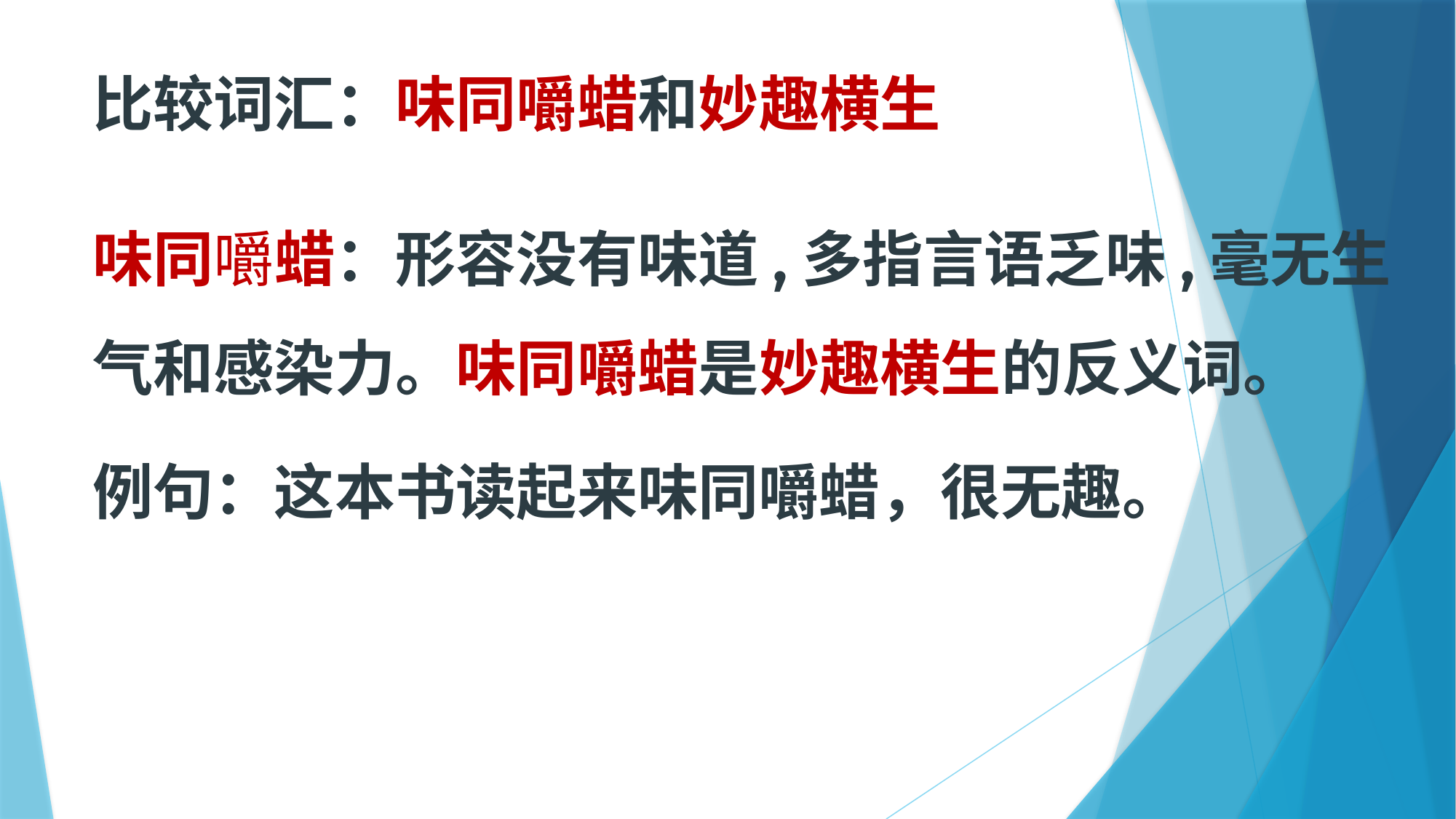

# 比较词汇：味同嚼蜡和妙趣横生
味同嚼蜡：形容没有味道,多指言语乏味,毫无生气和感染力。味同嚼蜡是妙趣横生的反义词。
例句：这本书读起来味同嚼蜡，很无趣。